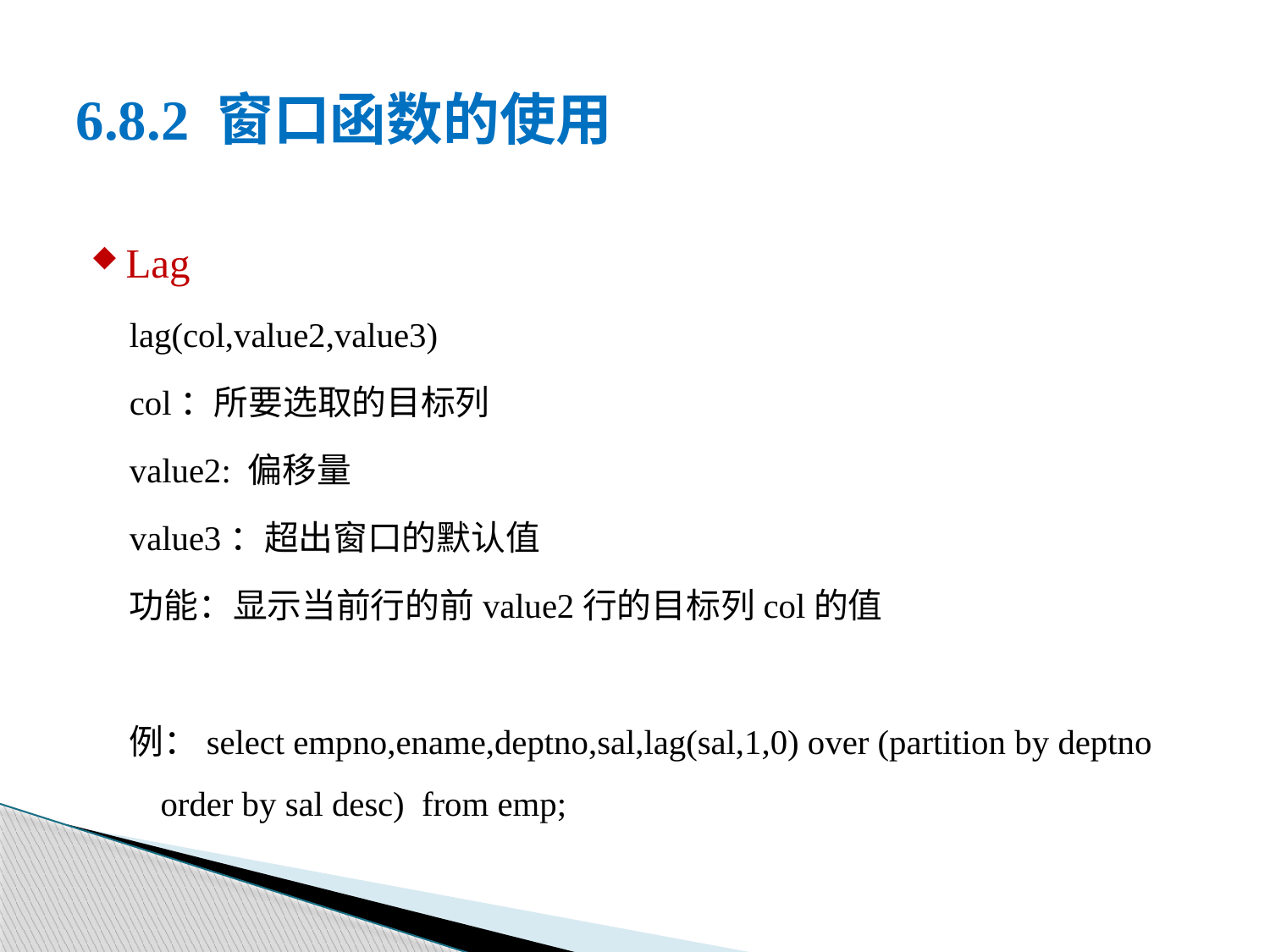

# 6.8.2 窗口函数的使用
Lag
lag(col,value2,value3)
col：所要选取的目标列
value2: 偏移量
value3：超出窗口的默认值
功能：显示当前行的前value2行的目标列col的值

例：select empno,ename,deptno,sal,lag(sal,1,0) over (partition by deptno order by sal desc)  from emp;